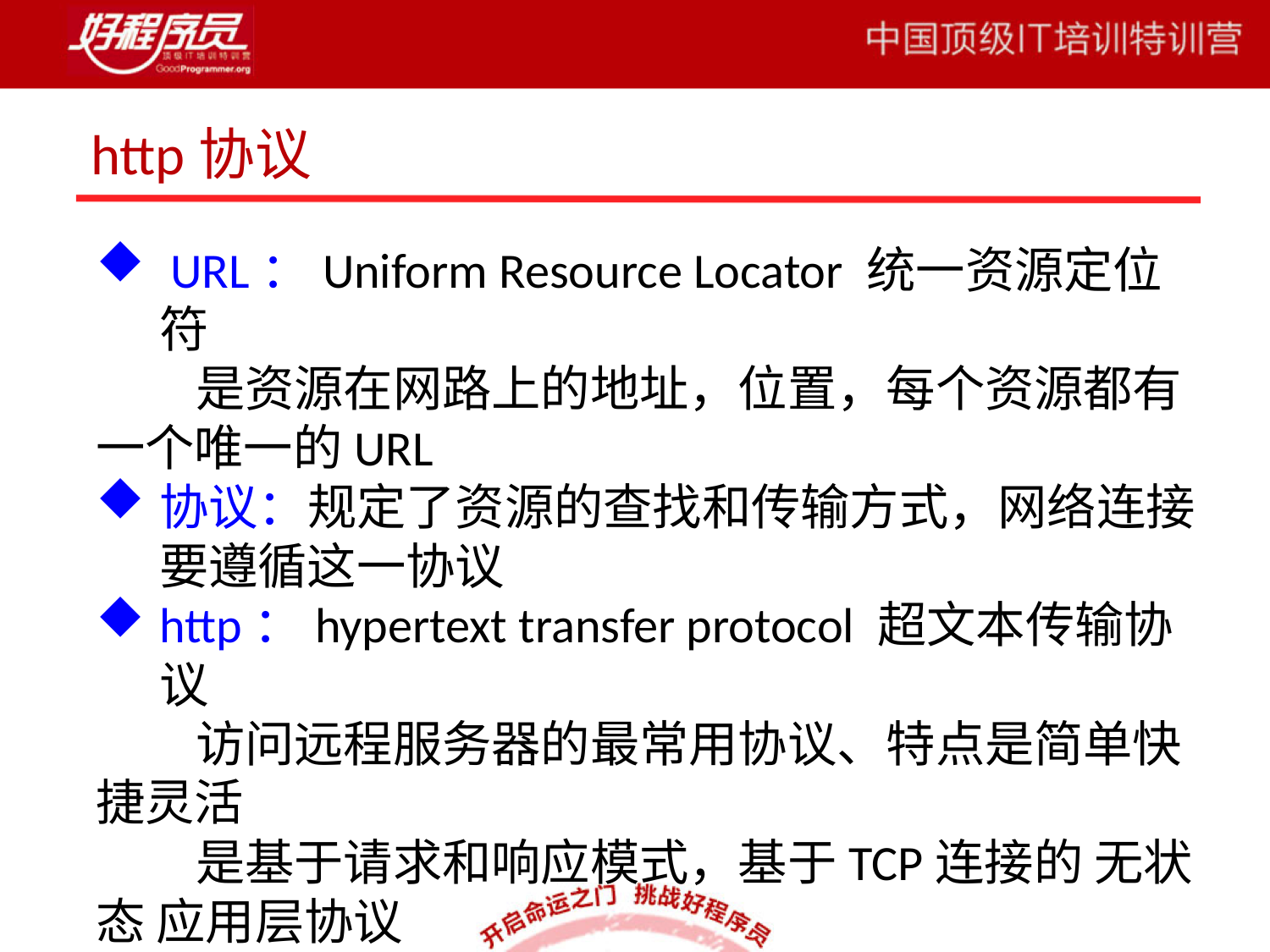

http协议
 URL：Uniform Resource Locator 统一资源定位符
        是资源在网路上的地址，位置，每个资源都有一个唯一的URL
协议：规定了资源的查找和传输方式，网络连接要遵循这一协议
http：hypertext transfer protocol 超文本传输协议
        访问远程服务器的最常用协议、特点是简单快捷灵活
        是基于请求和响应模式，基于TCP连接的 无状态 应用层协议